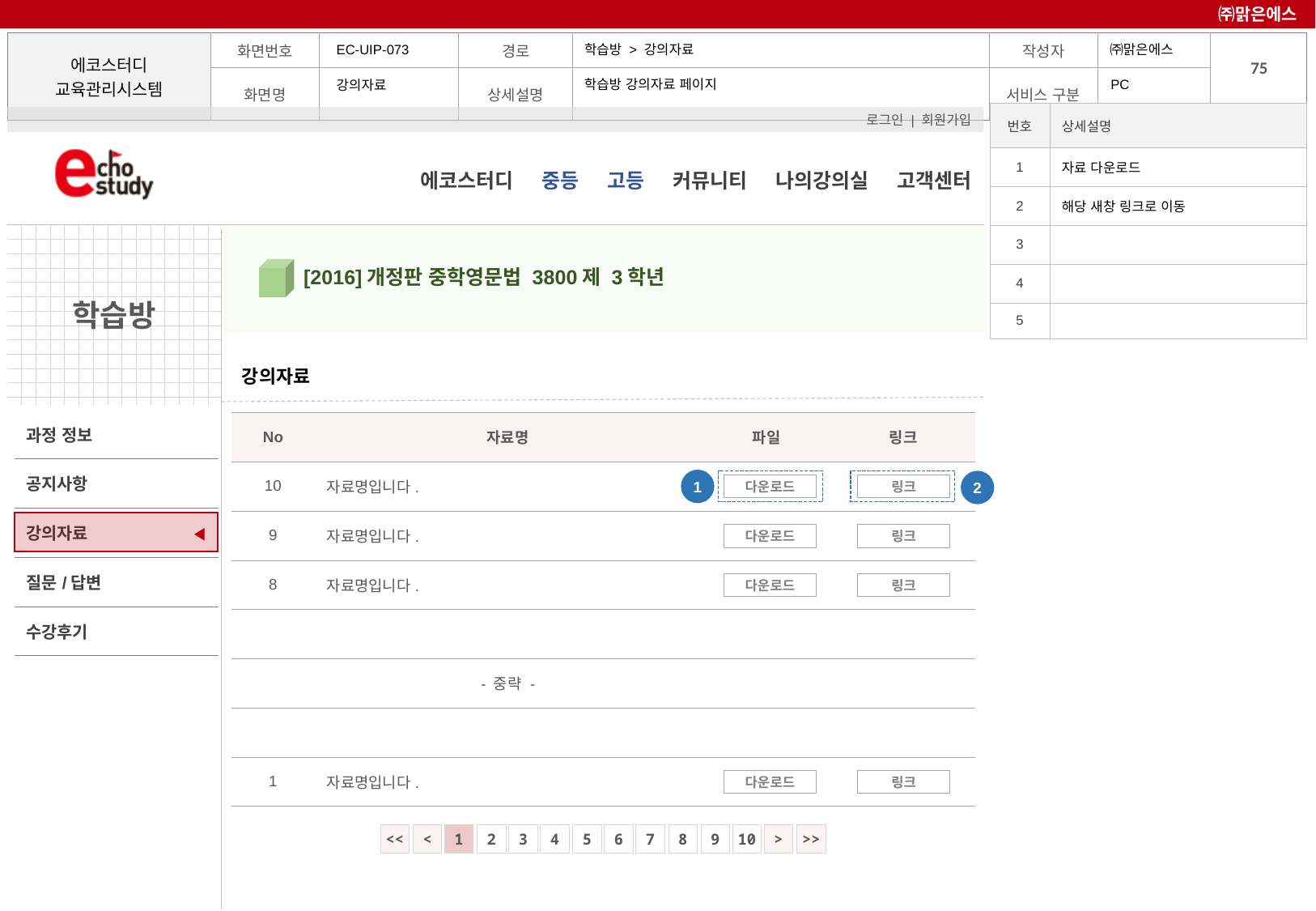

㈜맑은에스
학습방 > 강의자료
EC-UIP-073
PC
학습방 강의자료 페이지
강의자료
| 번호 | 상세설명 |
| --- | --- |
| 1 | 자료 다운로드 |
| 2 | 해당 새창 링크로 이동 |
| 3 |  |
| 4 |  |
| 5 |  |
# [2016]개정판 중학영문법 3800제 3학년
강의자료
| No | 자료명 | 파일 | 링크 |
| --- | --- | --- | --- |
| 10 | 자료명입니다. |  |  |
| 9 | 자료명입니다. |  |  |
| 8 | 자료명입니다. |  |  |
|  |  |  |  |
|  | - 중략 - |  |  |
|  |  |  |  |
| 1 | 자료명입니다. |  |  |
1

2

다운로드
링크
◀
다운로드
링크
다운로드
링크
다운로드
링크
<<
<
1
2
3
4
5
6
7
8
9
10
>
>>